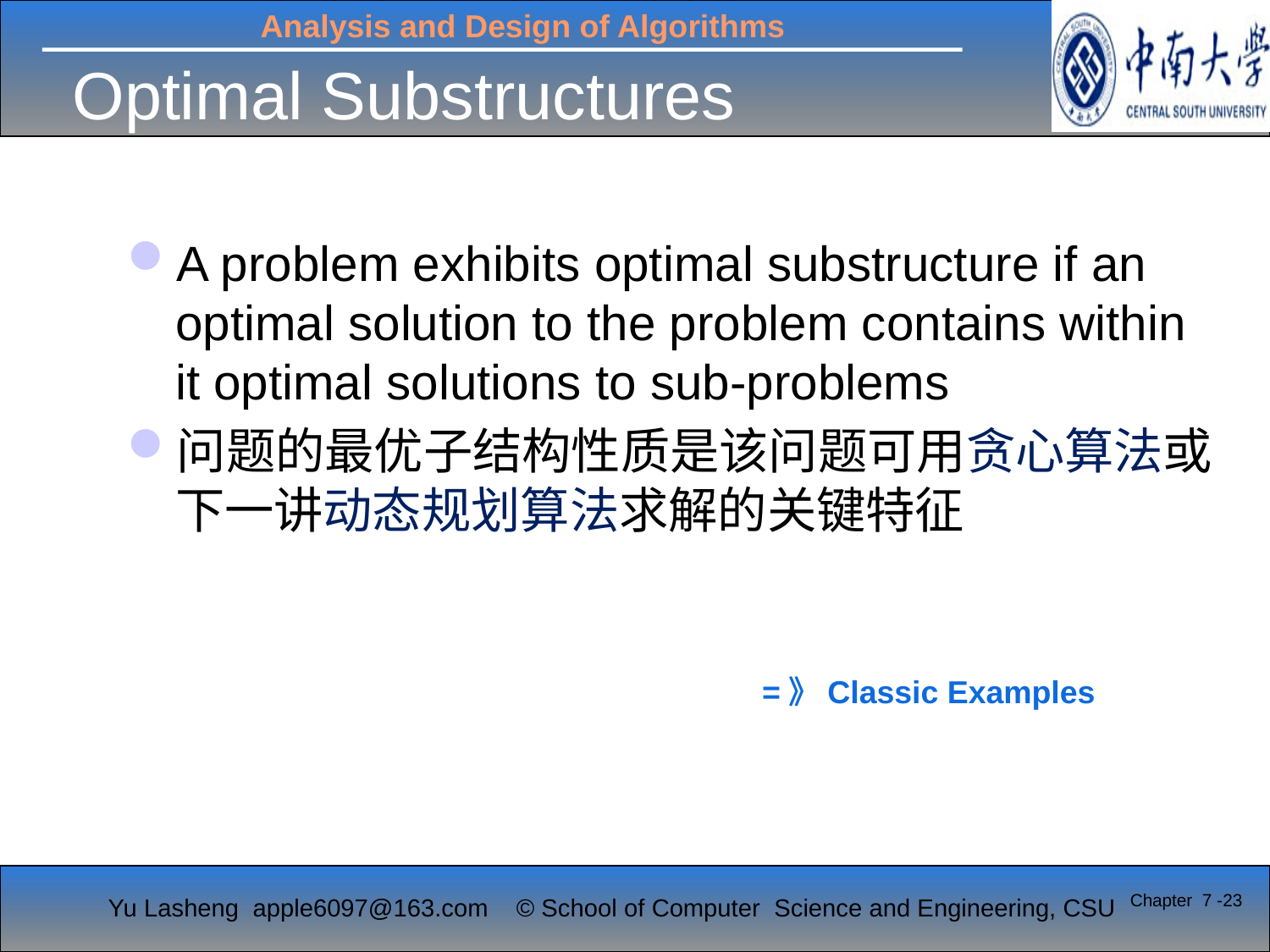

# Optimal Substructures
A problem exhibits optimal substructure if an optimal solution to the problem contains within it optimal solutions to sub-problems
问题的最优子结构性质是该问题可用贪心算法或下一讲动态规划算法求解的关键特征

=》Classic Examples
Chapter  7 -23